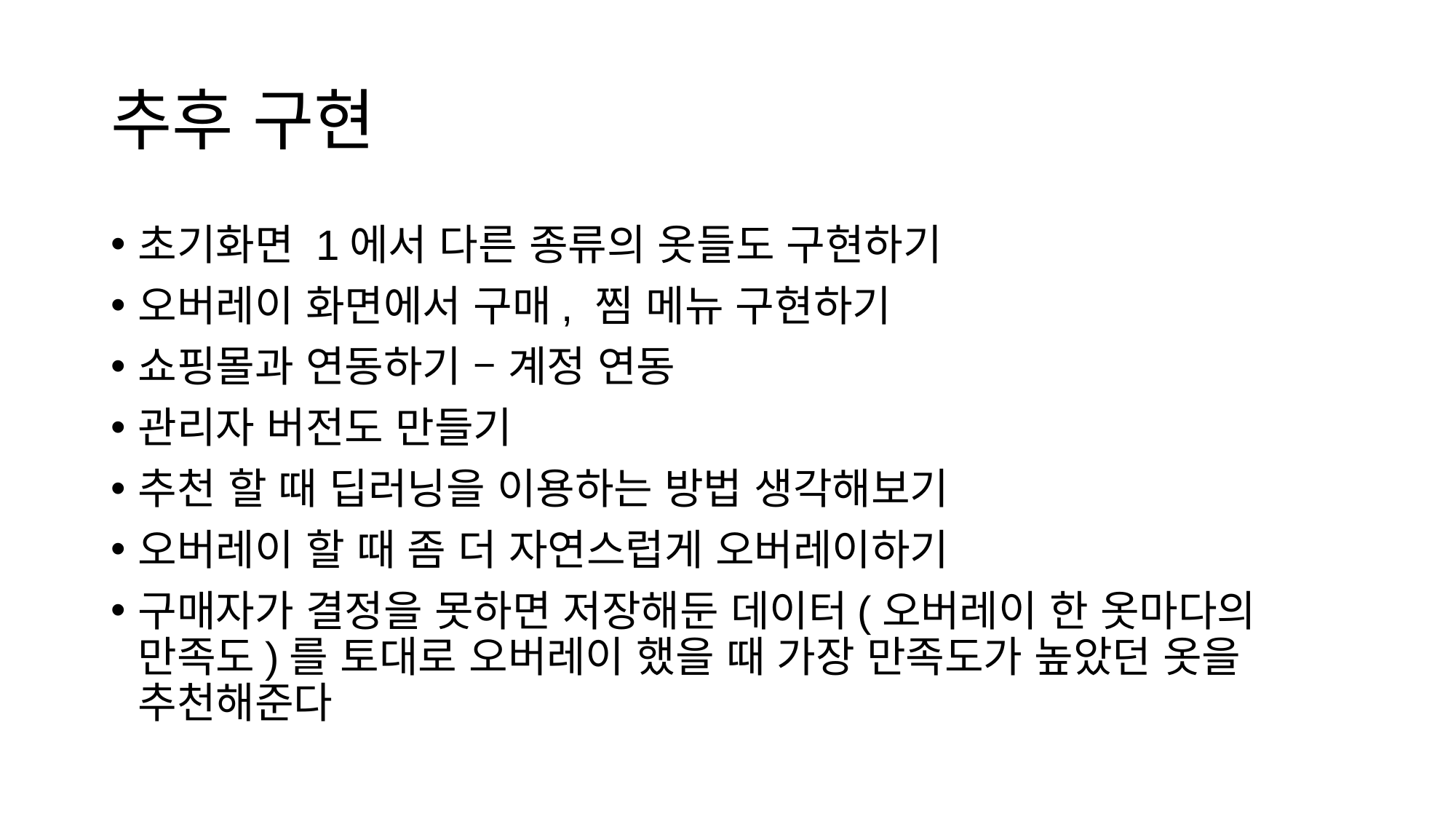

# 추후 구현
초기화면 1에서 다른 종류의 옷들도 구현하기
오버레이 화면에서 구매, 찜 메뉴 구현하기
쇼핑몰과 연동하기 – 계정 연동
관리자 버전도 만들기
추천 할 때 딥러닝을 이용하는 방법 생각해보기
오버레이 할 때 좀 더 자연스럽게 오버레이하기
구매자가 결정을 못하면 저장해둔 데이터(오버레이 한 옷마다의 만족도)를 토대로 오버레이 했을 때 가장 만족도가 높았던 옷을 추천해준다